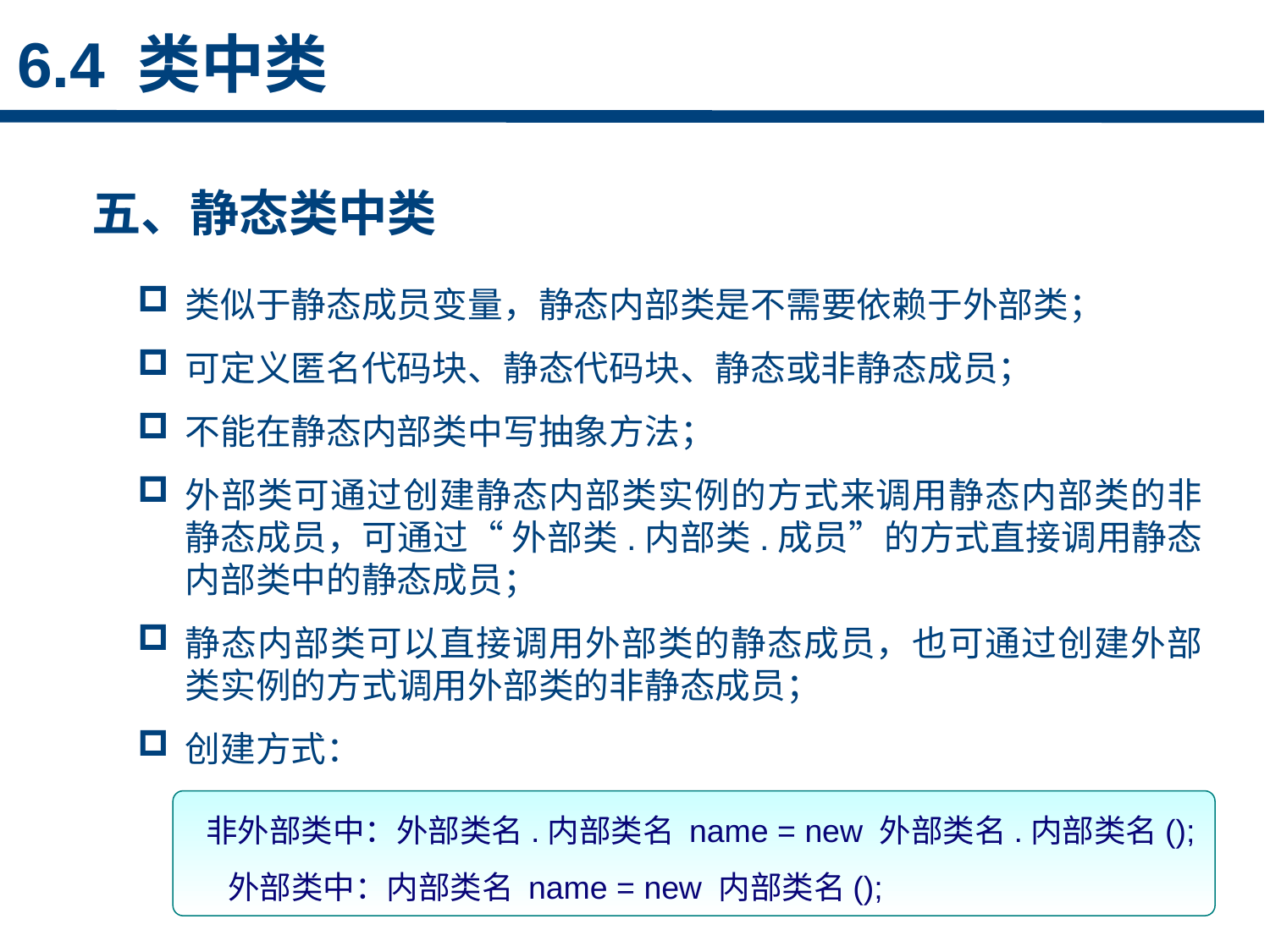

6.4 类中类
五、静态类中类
点击添加文本
类似于静态成员变量，静态内部类是不需要依赖于外部类；
可定义匿名代码块、静态代码块、静态或非静态成员；
不能在静态内部类中写抽象方法；
外部类可通过创建静态内部类实例的方式来调用静态内部类的非静态成员，可通过“ 外部类.内部类.成员”的方式直接调用静态内部类中的静态成员；
静态内部类可以直接调用外部类的静态成员，也可通过创建外部类实例的方式调用外部类的非静态成员；
创建方式：
点击添加文本
点击添加文本
点击添加文本
非外部类中：外部类名.内部类名 name = new 外部类名.内部类名();
  外部类中：内部类名 name = new 内部类名();